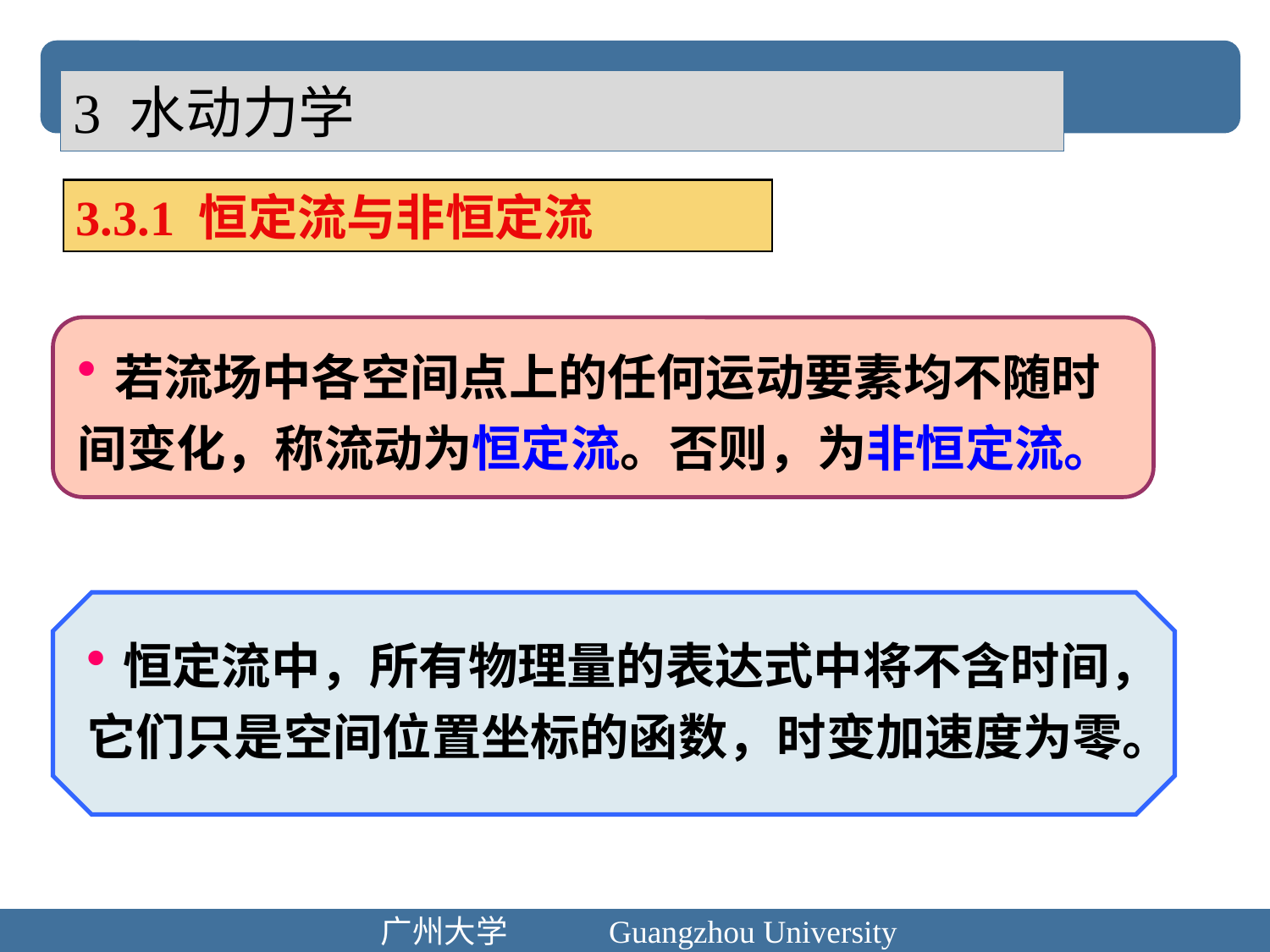

3 水动力学
3.3.1 恒定流与非恒定流

 若流场中各空间点上的任何运动要素均不随时间变化，称流动为恒定流。否则，为非恒定流。

 恒定流中，所有物理量的表达式中将不含时间，它们只是空间位置坐标的函数，时变加速度为零。